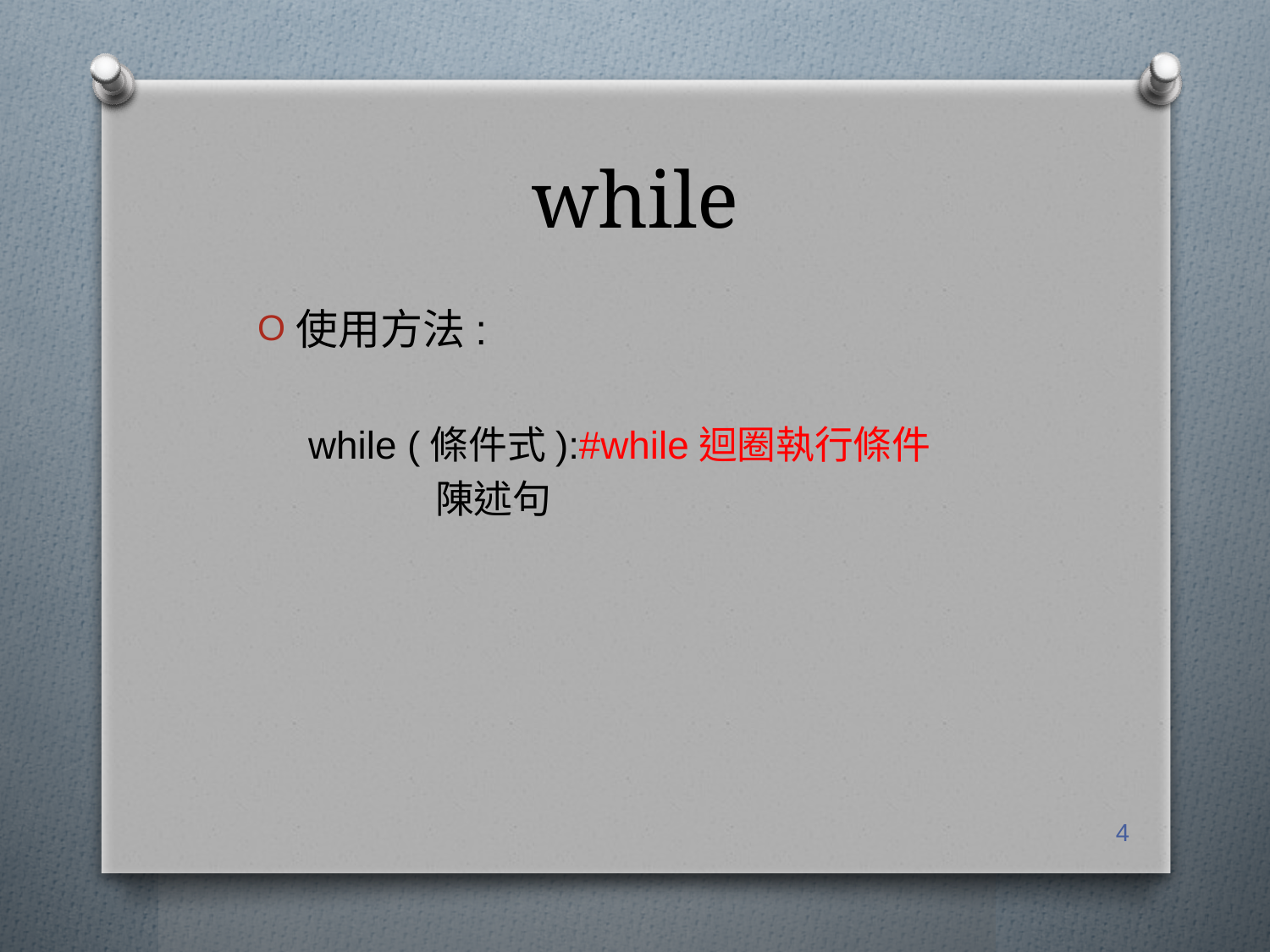

# while
使用方法:

while (條件式):#while迴圈執行條件
	陳述句
4